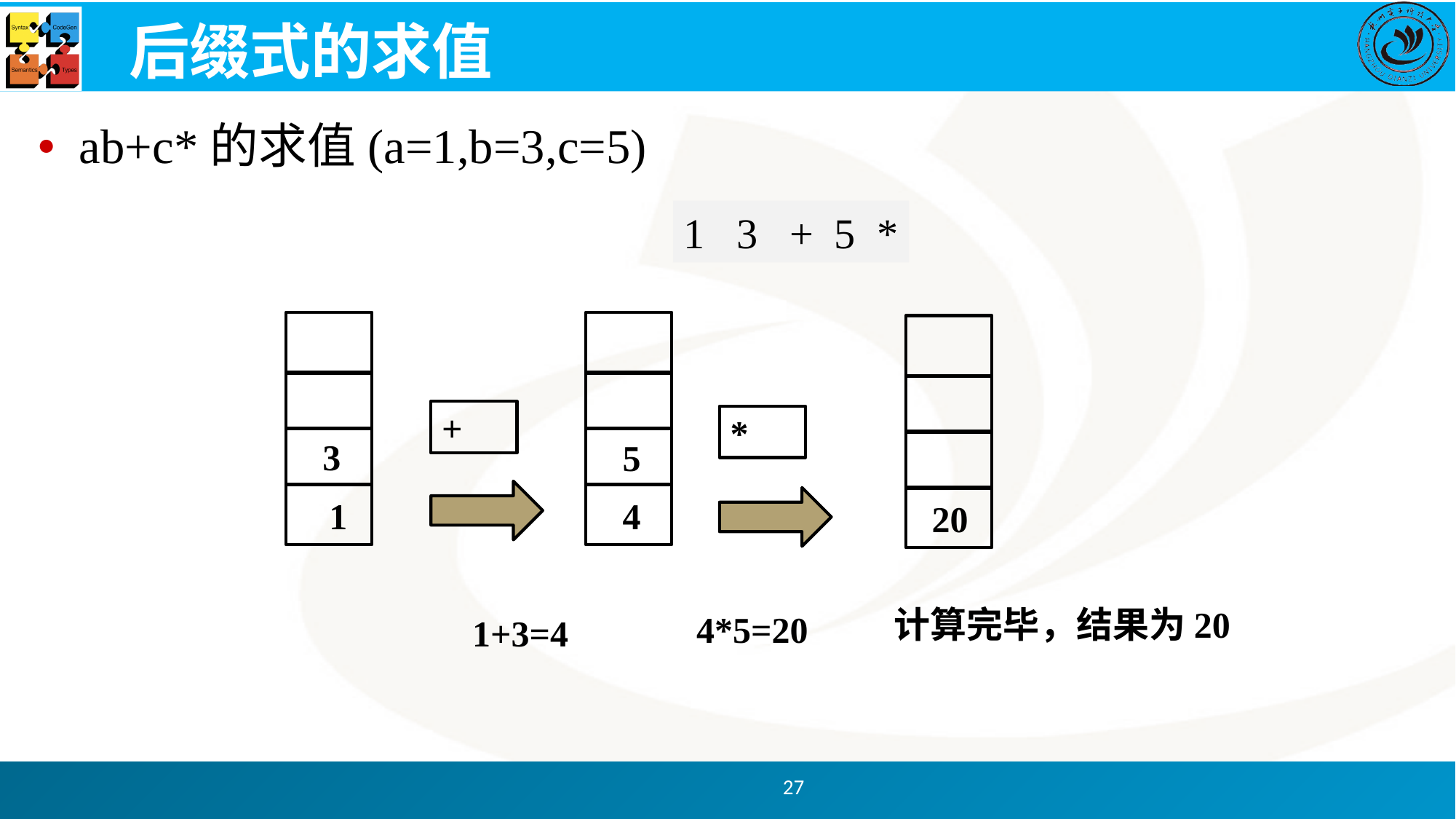

# 后缀式的求值
ab+c*的求值(a=1,b=3,c=5)
1   3   +  5  *

+
*
3
5

1
4

20
计算完毕，结果为20
4*5=20
1+3=4
27